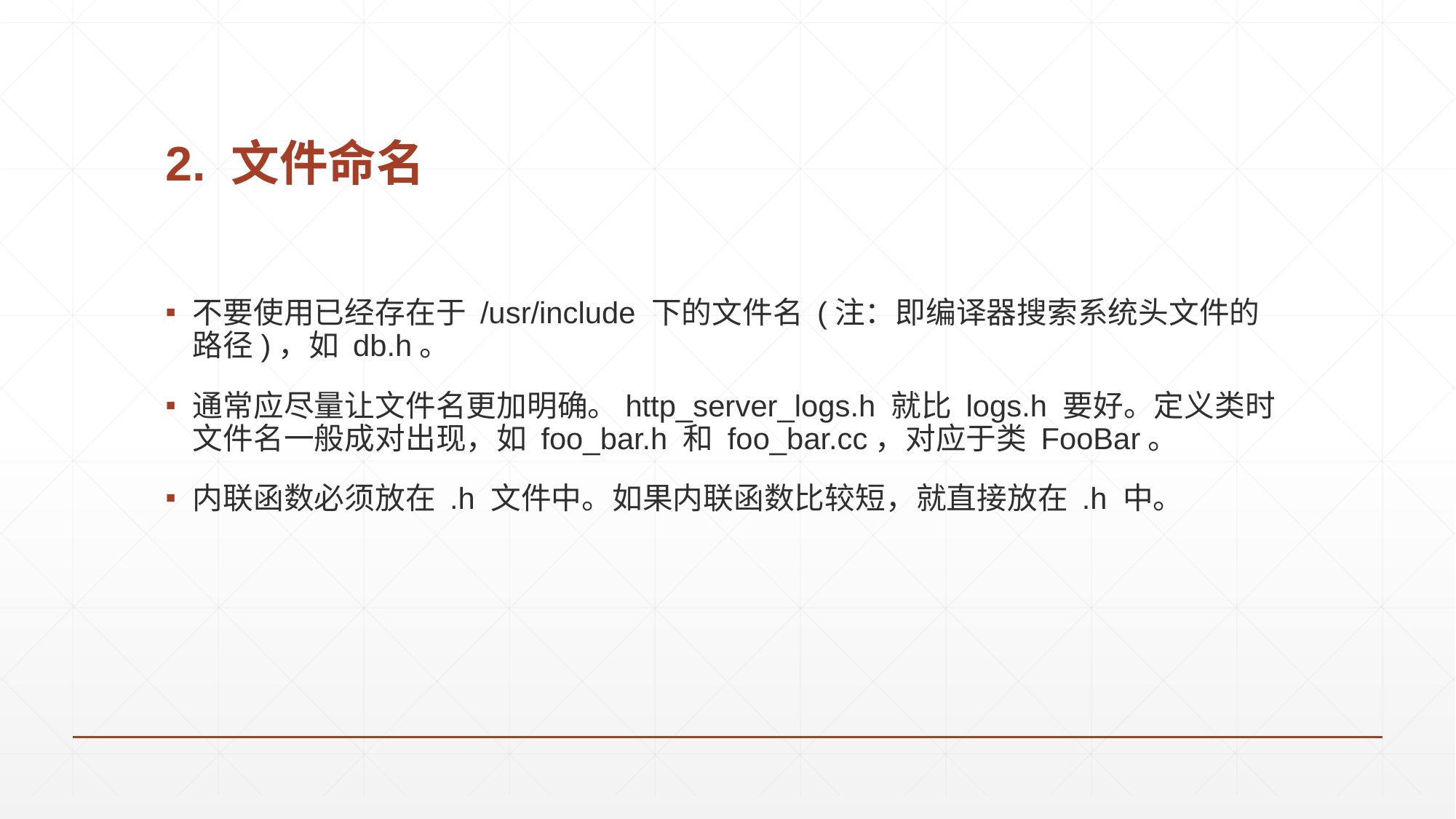

# 2. 文件命名
不要使用已经存在于 /usr/include 下的文件名 (注：即编译器搜索系统头文件的路径)，如 db.h。
通常应尽量让文件名更加明确。http_server_logs.h 就比 logs.h 要好。定义类时文件名一般成对出现，如 foo_bar.h 和 foo_bar.cc，对应于类 FooBar。
内联函数必须放在 .h 文件中。如果内联函数比较短，就直接放在 .h 中。